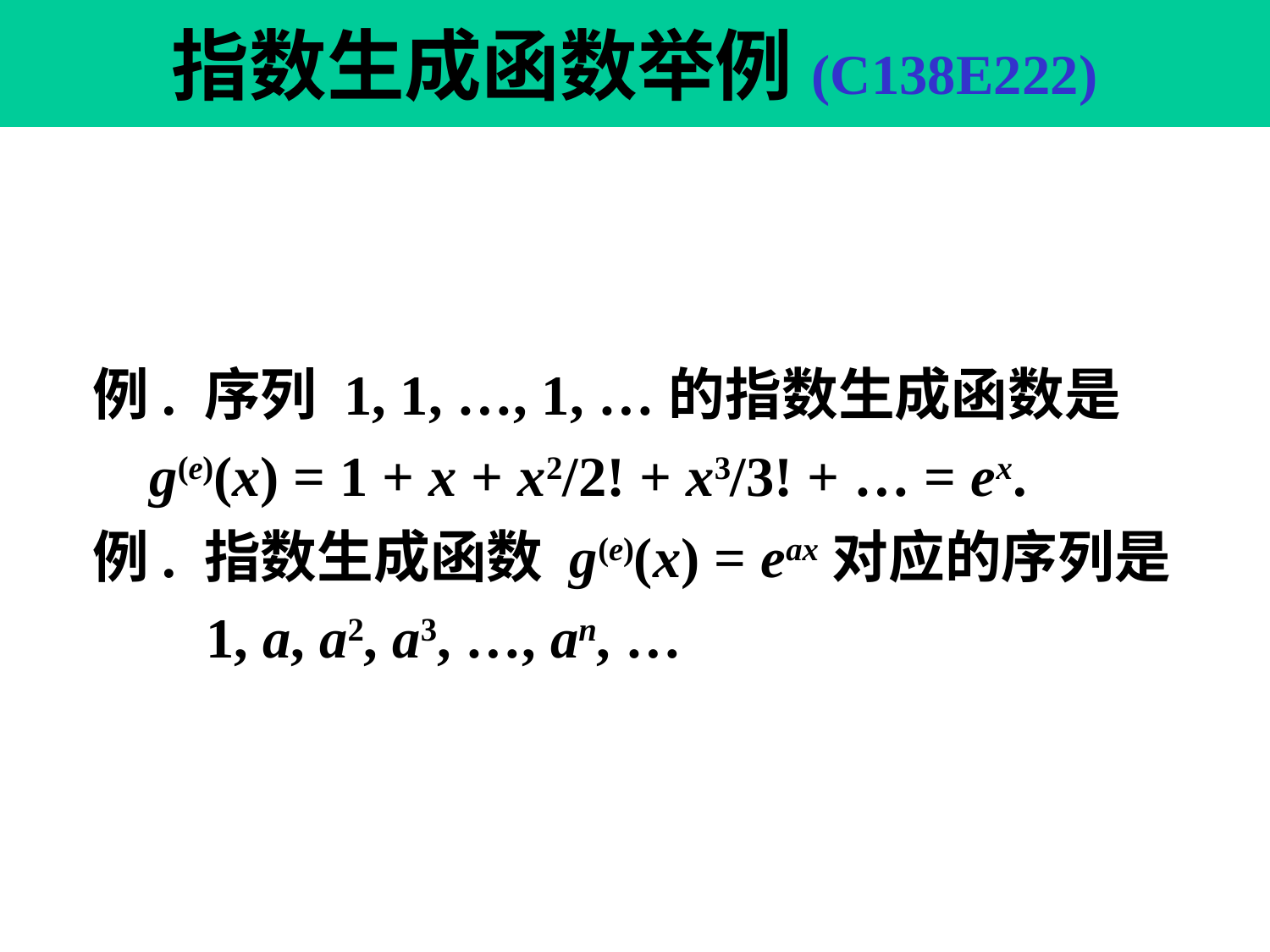

# 指数生成函数举例(C138E222)
例. 序列 1, 1, …, 1, …的指数生成函数是
    g(e)(x) = 1 + x + x2/2! + x3/3! + … = ex.
例. 指数生成函数 g(e)(x) = eax对应的序列是
        1, a, a2, a3, …, an, …